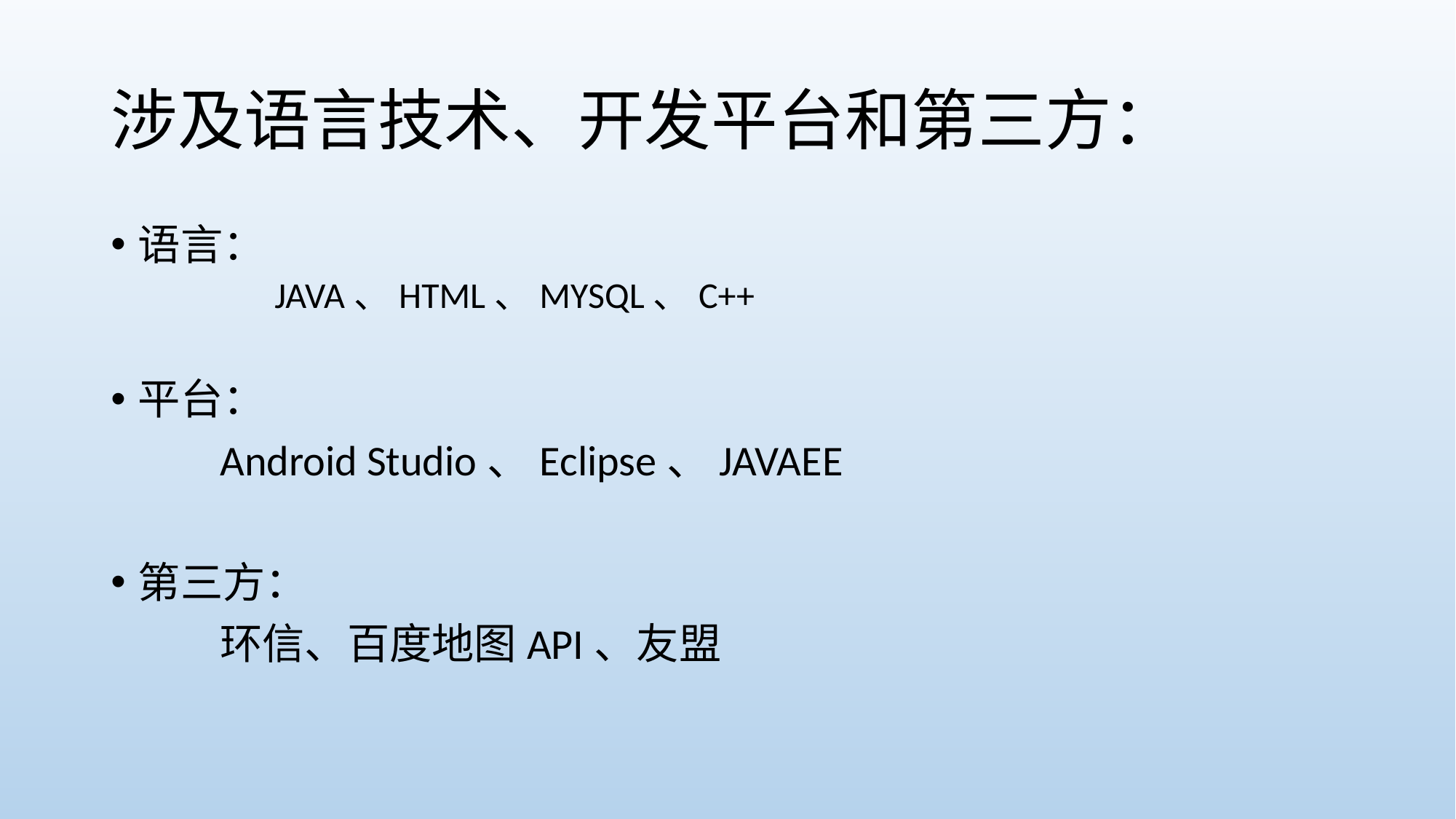

# 涉及语言技术、开发平台和第三方：
语言：
	JAVA、HTML、MYSQL、C++

平台：
	Android Studio、Eclipse、JAVAEE

第三方：
	环信、百度地图API、友盟